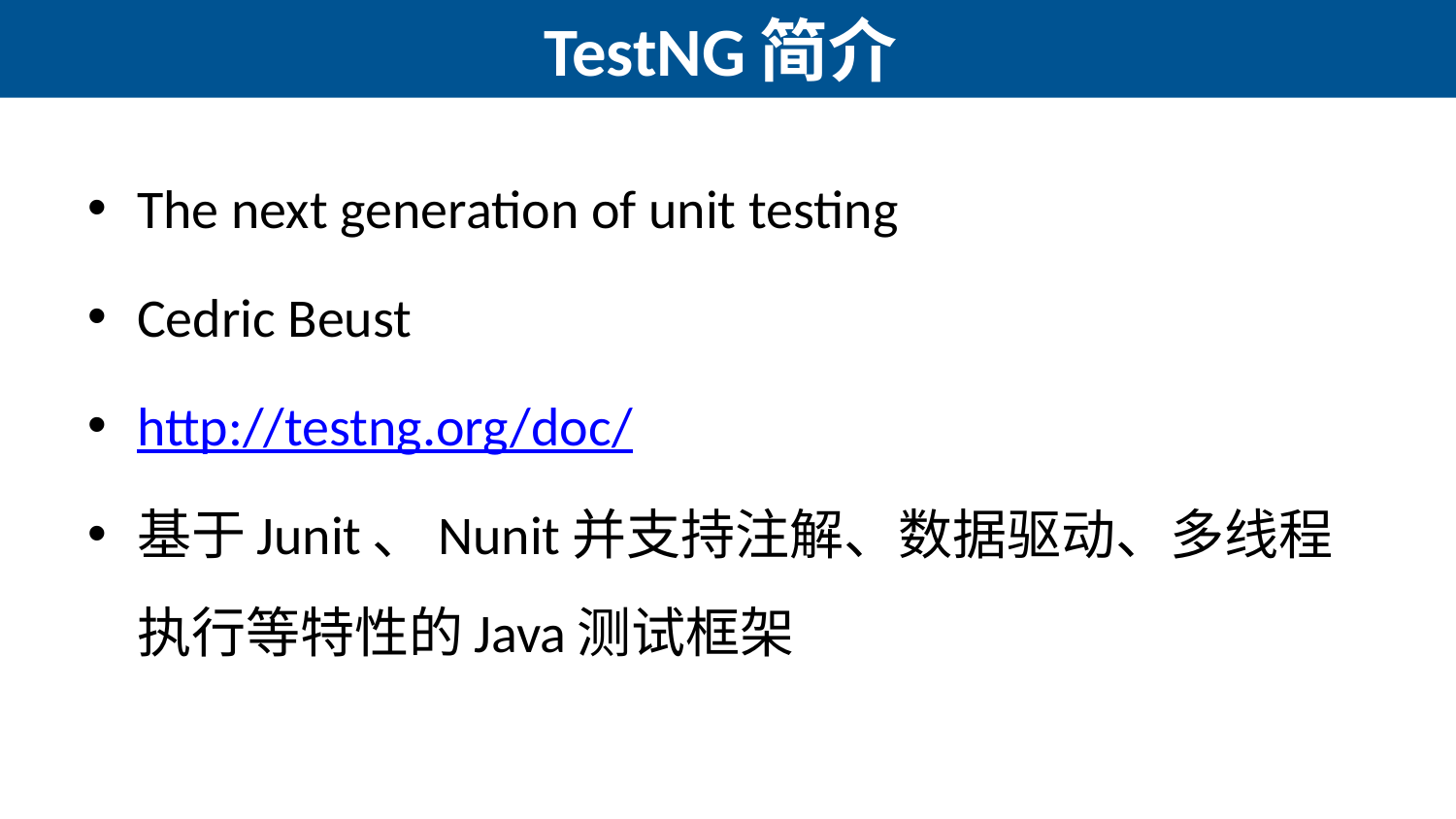

# TestNG简介
The next generation of unit testing
Cedric Beust
http://testng.org/doc/
基于Junit、Nunit并支持注解、数据驱动、多线程执行等特性的Java测试框架